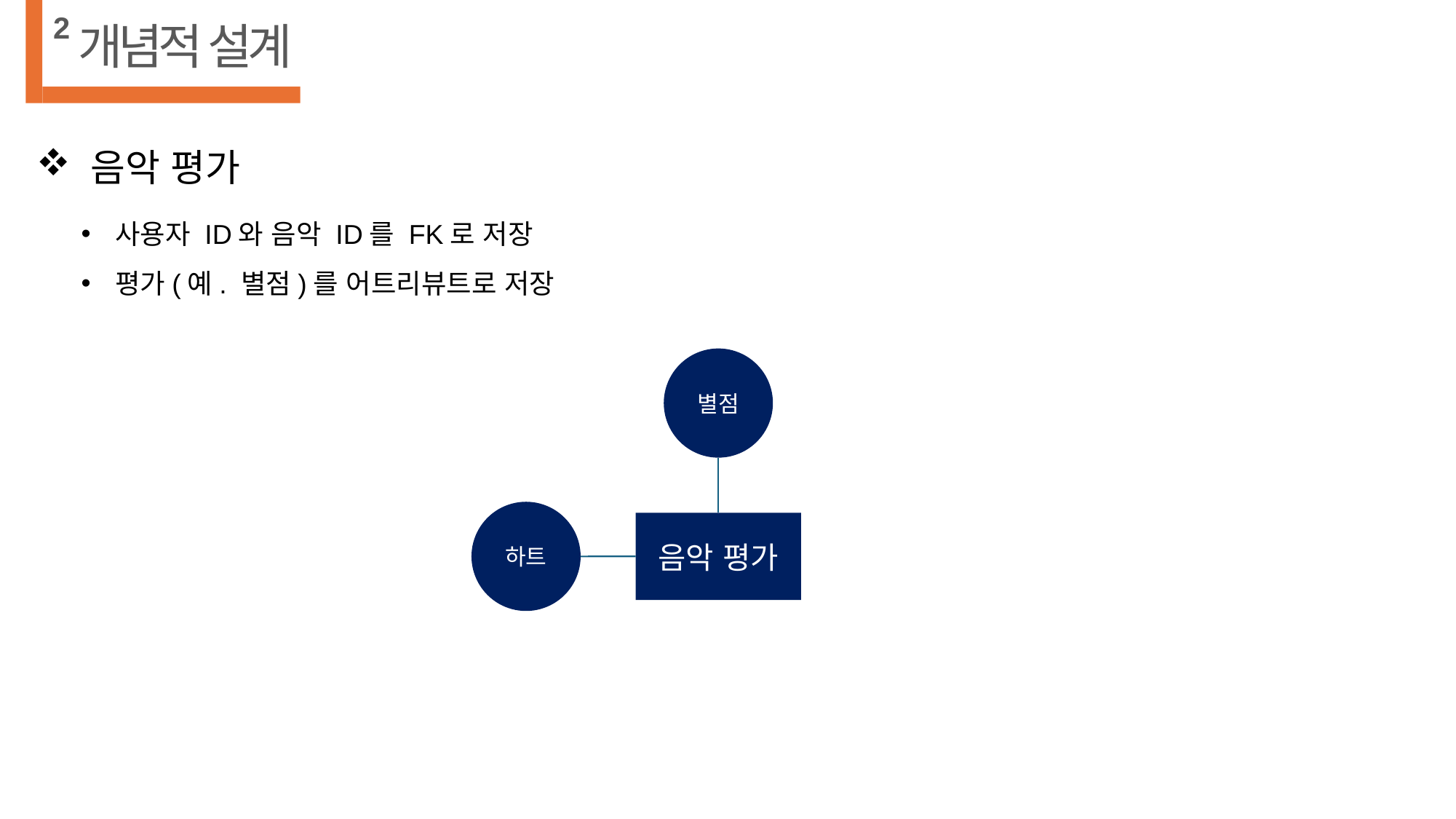

2
개념적 설계
 음악 평가
사용자 ID와 음악 ID를 FK로 저장
평가(예. 별점)를 어트리뷰트로 저장
별점
하트
음악 평가